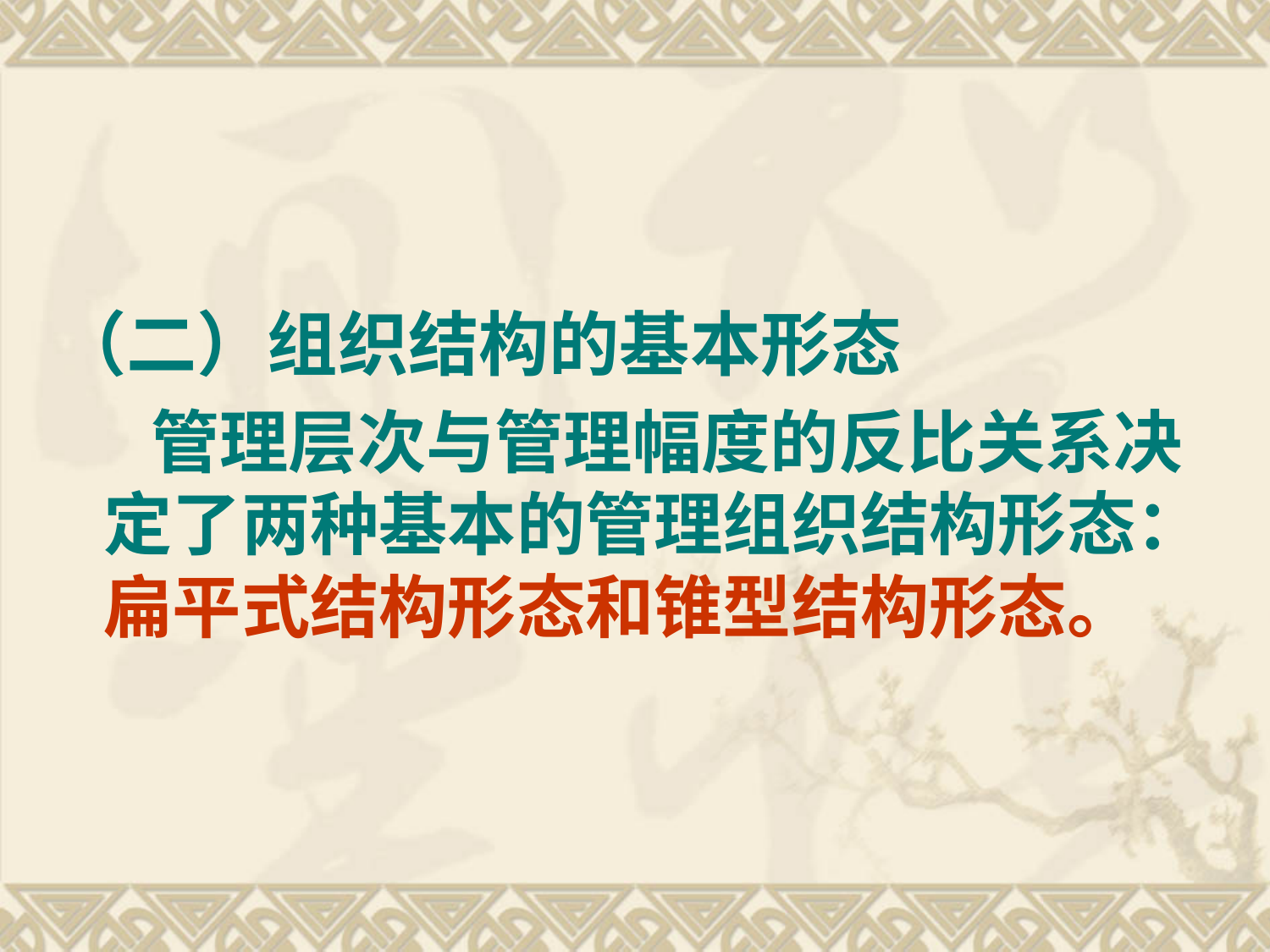

#
（二）组织结构的基本形态
     管理层次与管理幅度的反比关系决定了两种基本的管理组织结构形态：扁平式结构形态和锥型结构形态。